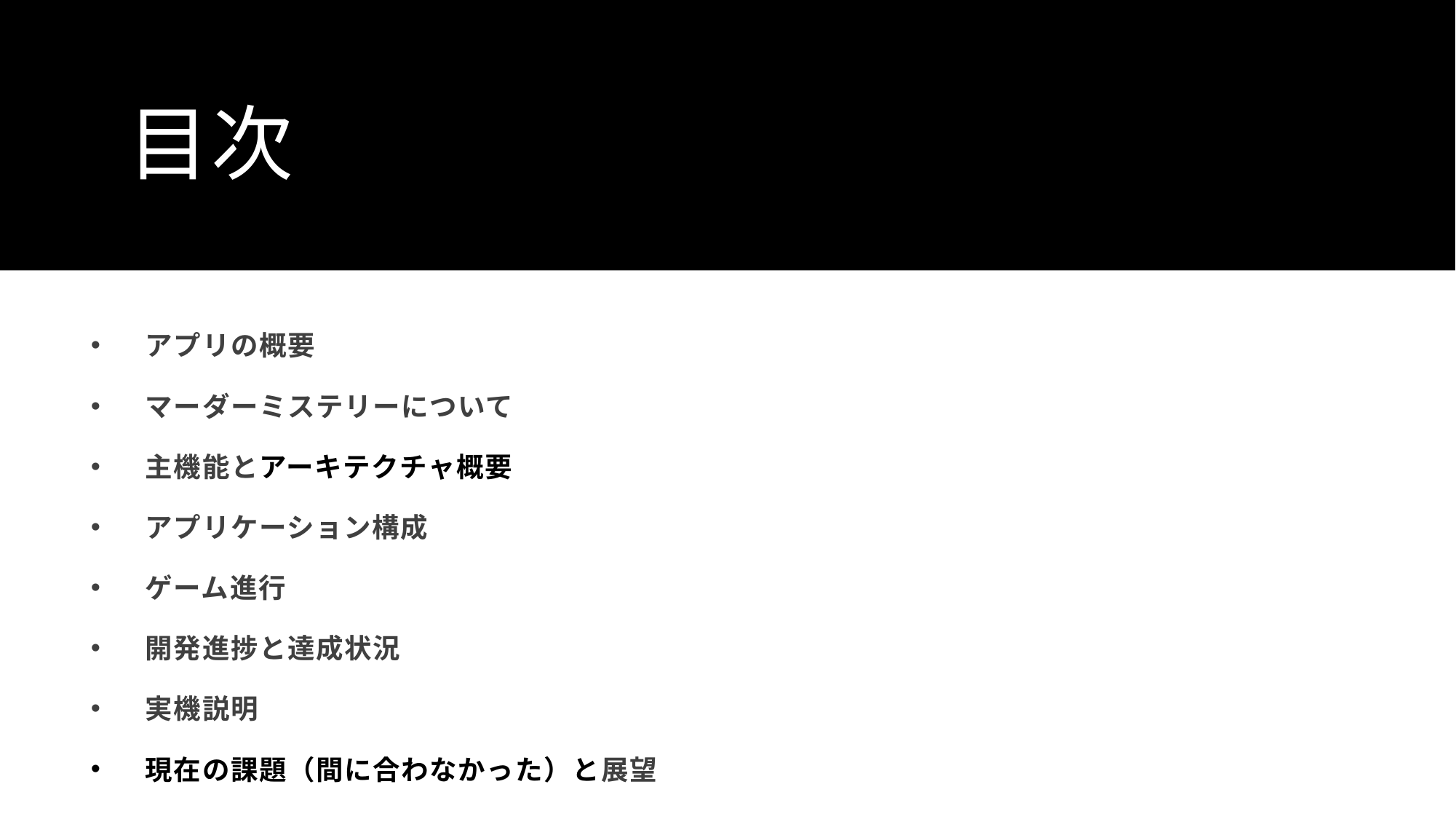

# 目次
アプリの概要
マーダーミステリーについて
主機能とアーキテクチャ概要
アプリケーション構成
ゲーム進行
開発進捗と達成状況
実機説明
現在の課題（間に合わなかった）と展望